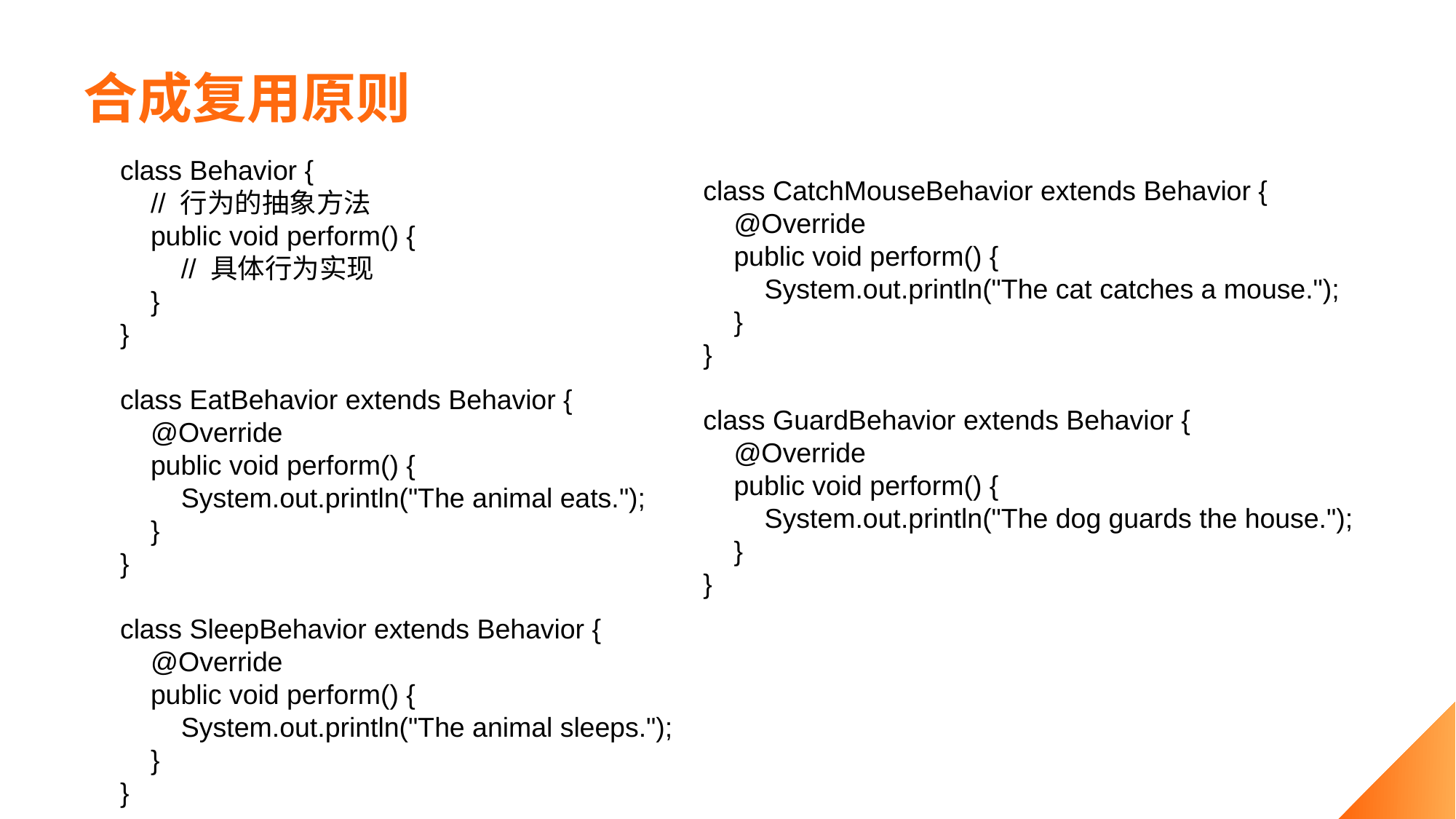

# 合成复用原则
class Behavior {
    // 行为的抽象方法
    public void perform() {
        // 具体行为实现
    }
}

class EatBehavior extends Behavior {
    @Override
    public void perform() {
        System.out.println("The animal eats.");
    }
}

class SleepBehavior extends Behavior {
    @Override
    public void perform() {
        System.out.println("The animal sleeps.");
    }
}
class CatchMouseBehavior extends Behavior {
    @Override
    public void perform() {
        System.out.println("The cat catches a mouse.");
    }
}

class GuardBehavior extends Behavior {
    @Override
    public void perform() {
        System.out.println("The dog guards the house.");
    }
}